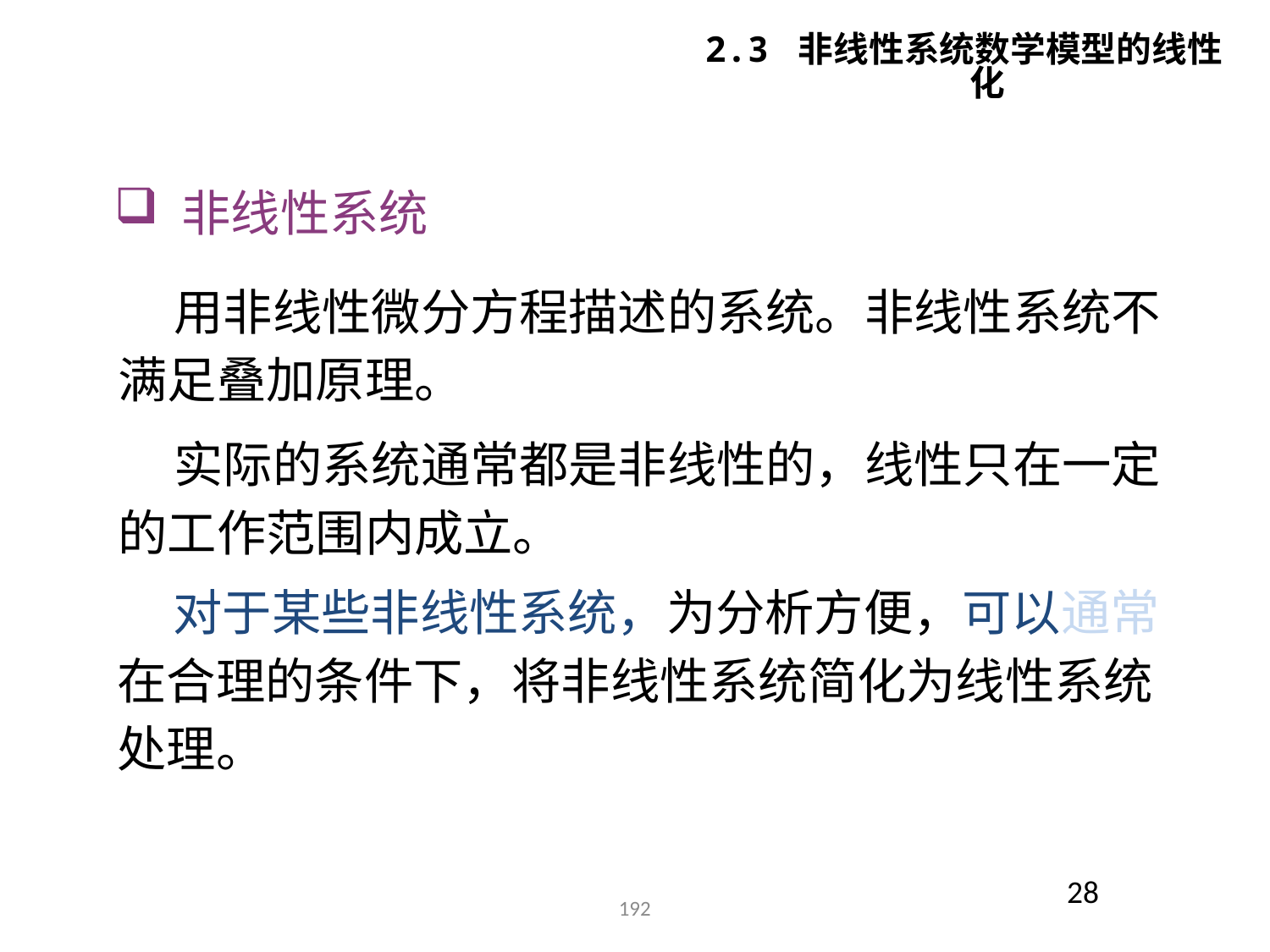

2.3 非线性系统数学模型的线性化
 非线性系统
    用非线性微分方程描述的系统。非线性系统不满足叠加原理。
    实际的系统通常都是非线性的，线性只在一定的工作范围内成立。
    对于某些非线性系统，为分析方便，可以通常在合理的条件下，将非线性系统简化为线性系统处理。
28
192